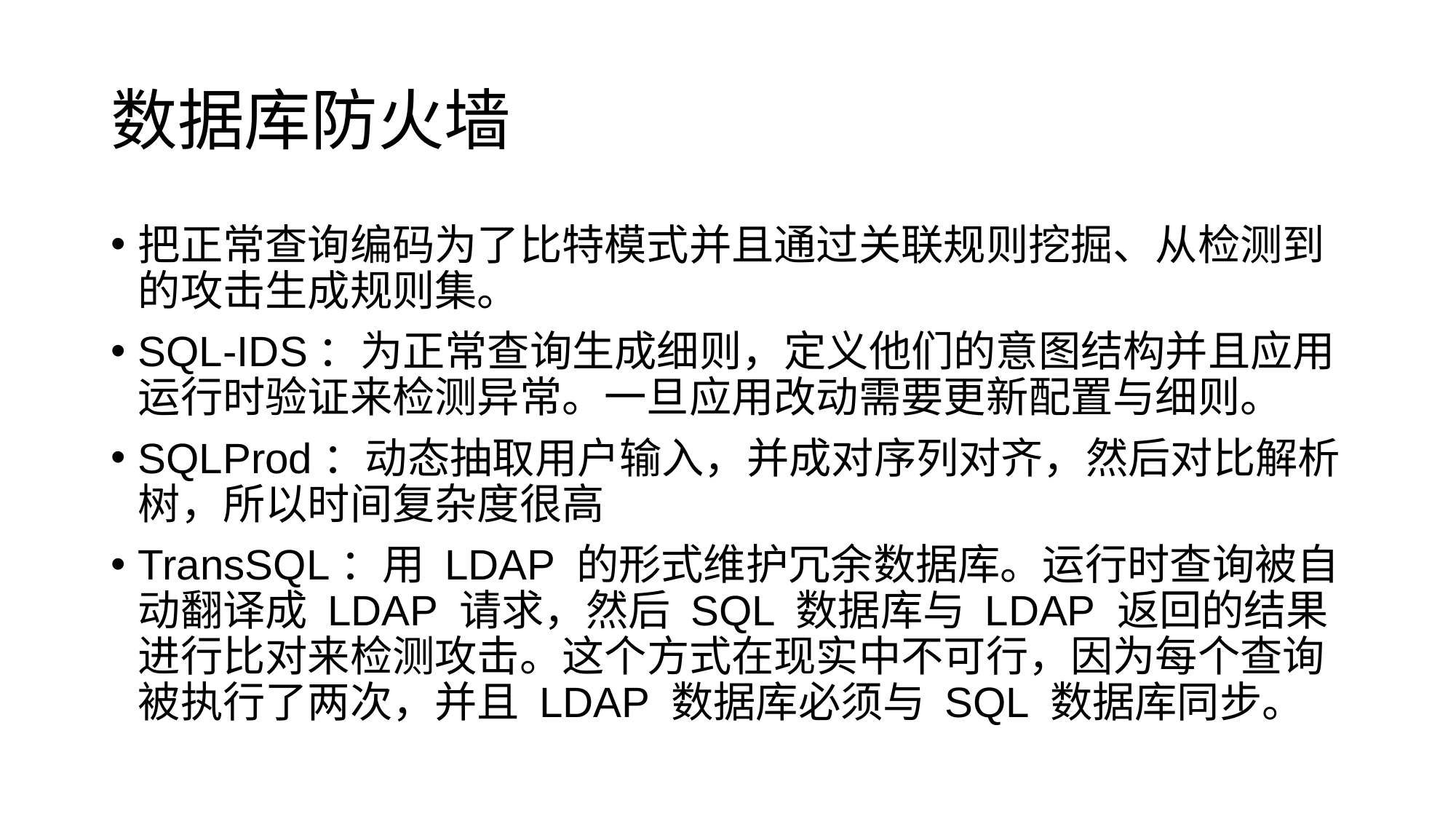

# 数据库防火墙
把正常查询编码为了比特模式并且通过关联规则挖掘、从检测到的攻击生成规则集。
SQL-IDS：为正常查询生成细则，定义他们的意图结构并且应用运行时验证来检测异常。一旦应用改动需要更新配置与细则。
SQLProd：动态抽取用户输入，并成对序列对齐，然后对比解析树，所以时间复杂度很高
TransSQL：用 LDAP 的形式维护冗余数据库。运行时查询被自动翻译成 LDAP 请求，然后 SQL 数据库与 LDAP 返回的结果进行比对来检测攻击。这个方式在现实中不可行，因为每个查询被执行了两次，并且 LDAP 数据库必须与 SQL 数据库同步。